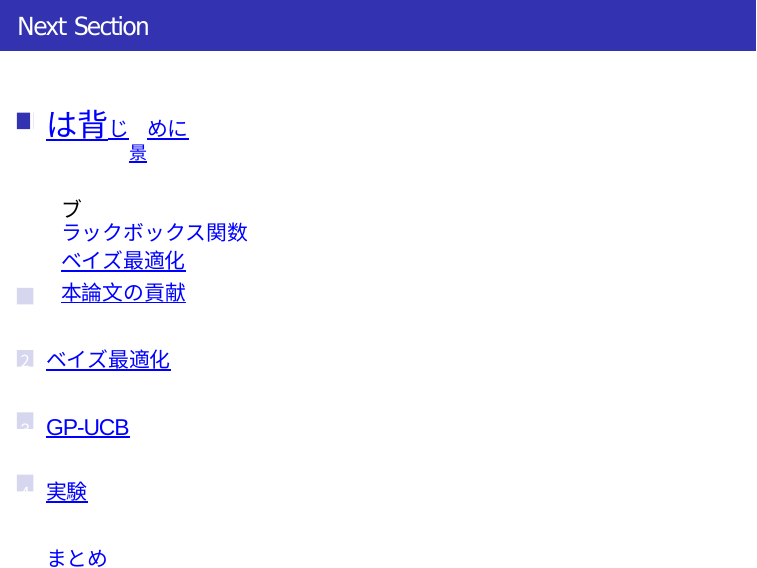

Next Section
は背じ景めに
ブラックボックス関数 ベイズ最適化
本論文の貢献
ベイズ最適化
GP-UCB

実験
まとめ